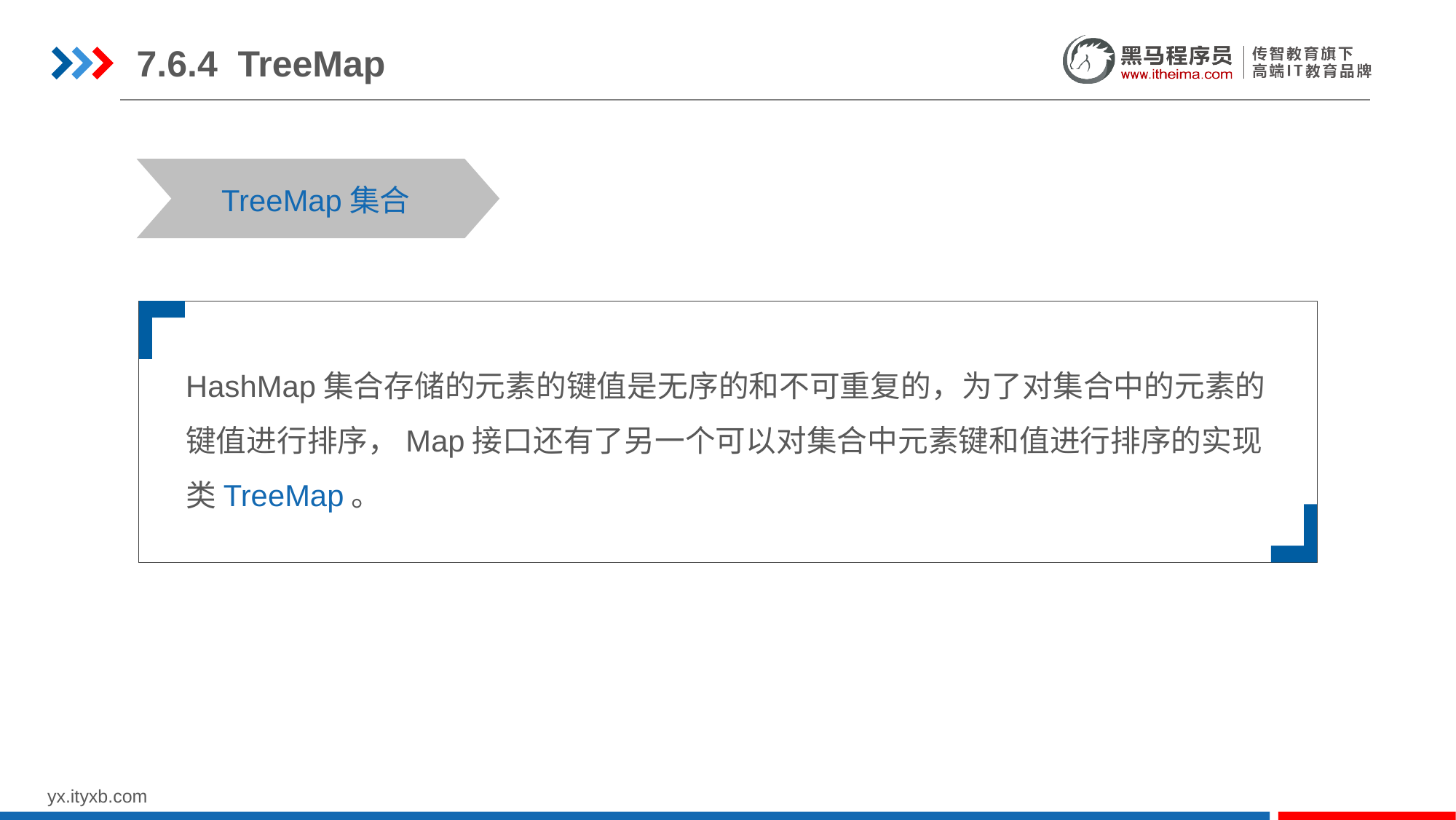

7.6.4  TreeMap

TreeMap集合

HashMap集合存储的元素的键值是无序的和不可重复的，为了对集合中的元素的键值进行排序，Map接口还有了另一个可以对集合中元素键和值进行排序的实现类TreeMap。